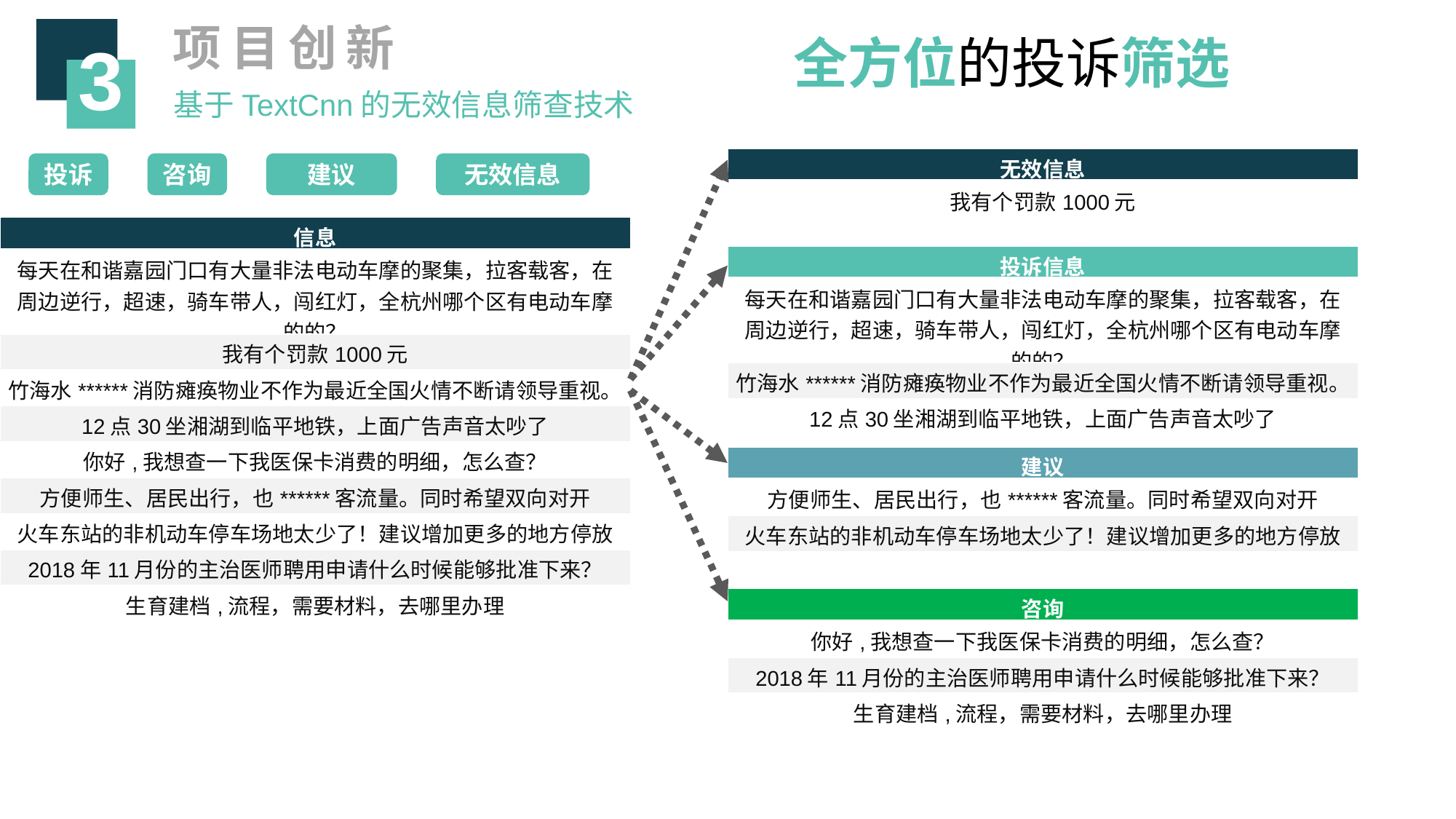

项目创新

3
全方位的投诉筛选
基于TextCnn的无效信息筛查技术
| 无效信息 |
| --- |
| 我有个罚款1000元 |
投诉
咨询
建议
无效信息
| 信息 |
| --- |
| 每天在和谐嘉园门口有大量非法电动车摩的聚集，拉客载客，在周边逆行，超速，骑车带人，闯红灯，全杭州哪个区有电动车摩的的？ |
| 我有个罚款1000元 |
| 竹海水\*\*\*\*\*\*消防瘫痪物业不作为最近全国火情不断请领导重视。 |
| 12点30坐湘湖到临平地铁，上面广告声音太吵了 |
| 你好,我想查一下我医保卡消费的明细，怎么查？ |
| 方便师生、居民出行，也\*\*\*\*\*\*客流量。同时希望双向对开 |
| 火车东站的非机动车停车场地太少了！建议增加更多的地方停放 |
| 2018年11月份的主治医师聘用申请什么时候能够批准下来？ |
| 生育建档,流程，需要材料，去哪里办理 |
| 投诉信息 |
| --- |
| 每天在和谐嘉园门口有大量非法电动车摩的聚集，拉客载客，在周边逆行，超速，骑车带人，闯红灯，全杭州哪个区有电动车摩的的？ |
| 竹海水\*\*\*\*\*\*消防瘫痪物业不作为最近全国火情不断请领导重视。 |
| 12点30坐湘湖到临平地铁，上面广告声音太吵了 |
| 建议 |
| --- |
| 方便师生、居民出行，也\*\*\*\*\*\*客流量。同时希望双向对开 |
| 火车东站的非机动车停车场地太少了！建议增加更多的地方停放 |
| 咨询 |
| --- |
| 你好,我想查一下我医保卡消费的明细，怎么查？ |
| 2018年11月份的主治医师聘用申请什么时候能够批准下来？ |
| 生育建档,流程，需要材料，去哪里办理 |